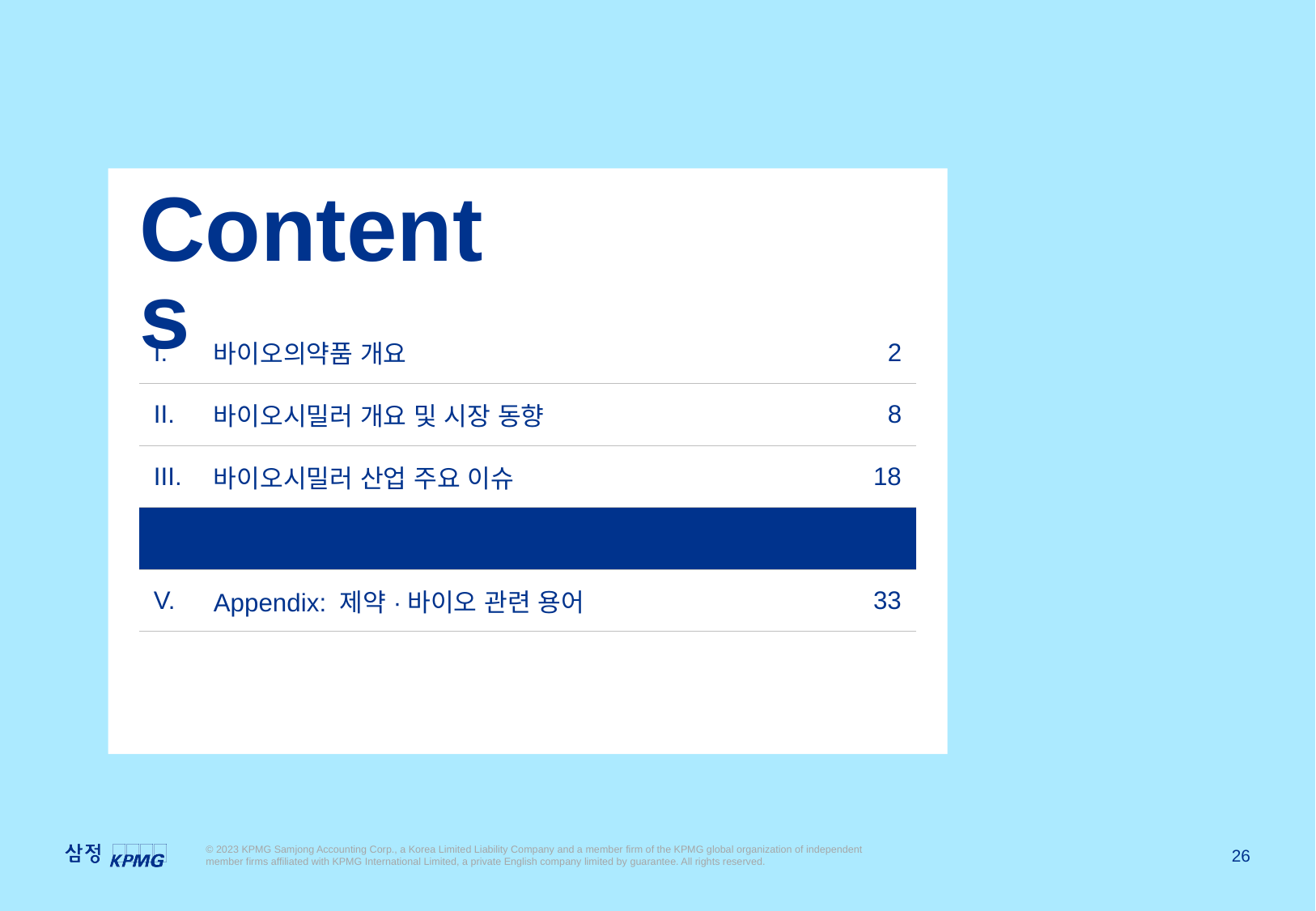

| I. | 바이오의약품 개요 | 2 |
| --- | --- | --- |
| II. | 바이오시밀러 개요 및 시장 동향 | 8 |
| III. | 바이오시밀러 산업 주요 이슈 | 18 |
| IV. | 바이오시밀러 산업 이슈에 따른 기업 대응 전략 | 25 |
| V. | Appendix: 제약·바이오 관련 용어 | 33 |